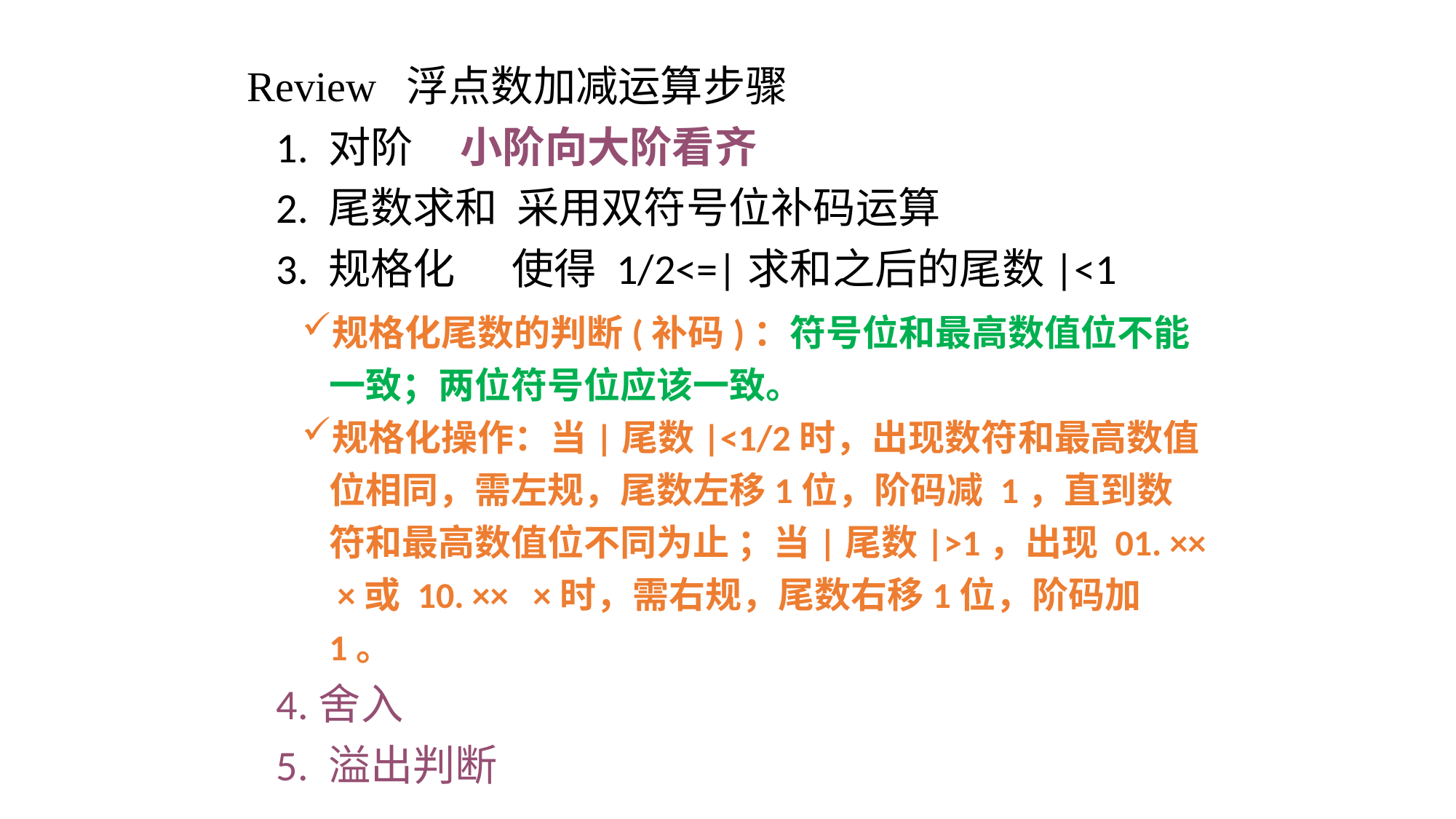

Review  浮点数加减运算步骤
   1. 对阶     小阶向大阶看齐
   2. 尾数求和  采用双符号位补码运算
   3. 规格化      使得 1/2<=|求和之后的尾数|<1
规格化尾数的判断(补码)：符号位和最高数值位不能一致；两位符号位应该一致。
规格化操作：当|尾数|<1/2时，出现数符和最高数值位相同，需左规，尾数左移1位，阶码减 1，直到数符和最高数值位不同为止 ；当|尾数|>1，出现 01. ××  ×或 10. ××   ×时，需右规，尾数右移1位，阶码加1。
   4.舍入
   5. 溢出判断